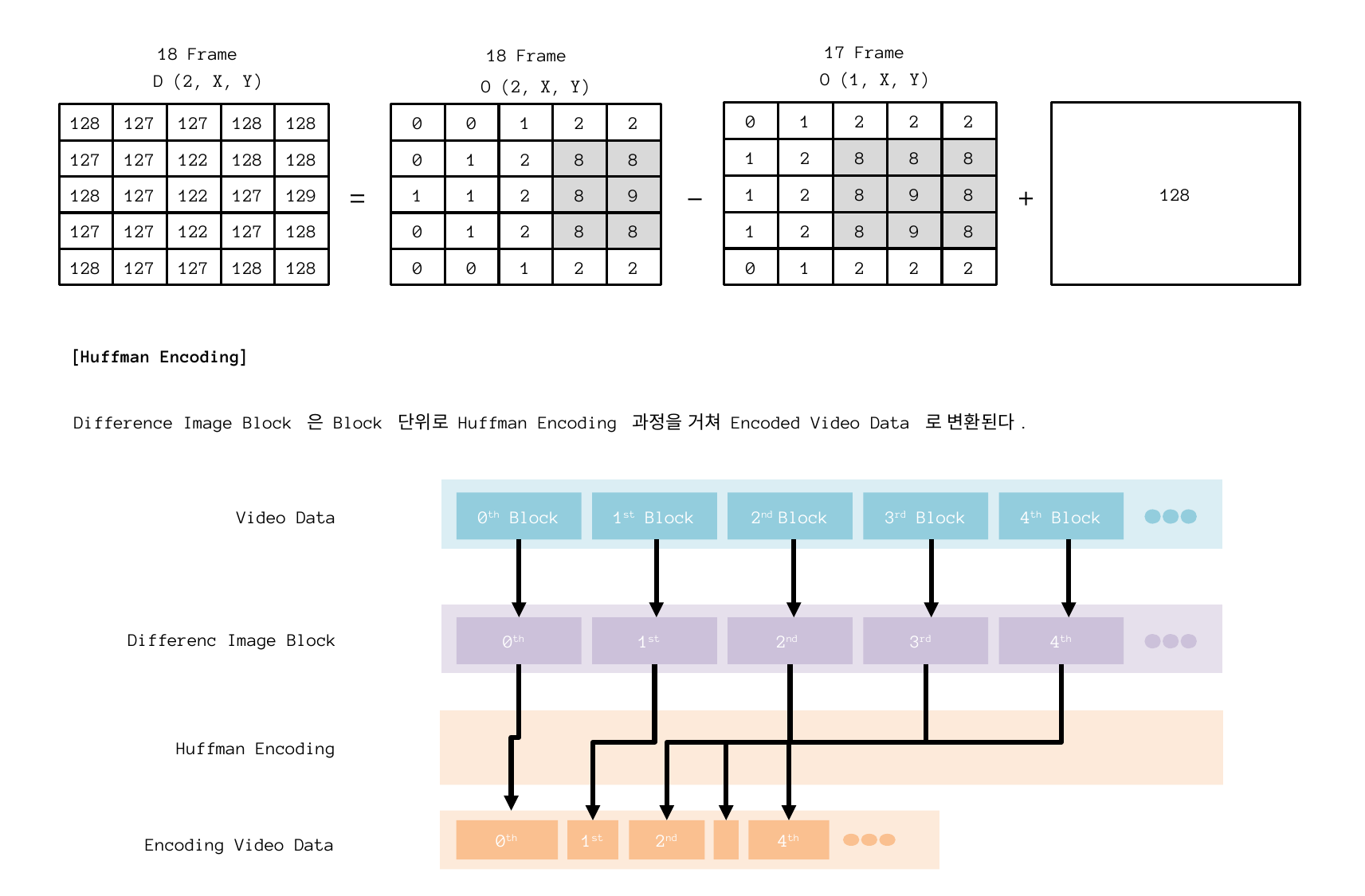

17 Frame
18 Frame
D (2, X, Y)
18 Frame
O (2, X, Y)
O (1, X, Y)
128
2
2
2
0
1
128
127
128
127
128
128
122
128
127
127
129
122
127
128
127
127
128
127
122
127
128
128
127
127
128
2
2
1
0
0
8
8
2
1
0
9
8
2
1
1
8
8
2
1
0
2
2
1
0
0
8
8
8
2
1
+
8
1
2
8
9
-
=
2
8
9
8
1
2
2
1
2
0
[Huffman Encoding]
Difference Image Block 은 Block 단위로 Huffman Encoding 과정을 거쳐 Encoded Video Data 로 변환된다.

0th Block
1st Block
2nd Block
3rd Block
4th Block
Video Data

0th
1st
2nd
3rd
4th
Differenc Image Block

0th Block

Huffman Encoding

0th
1st
2nd

4th
Encoding Video Data